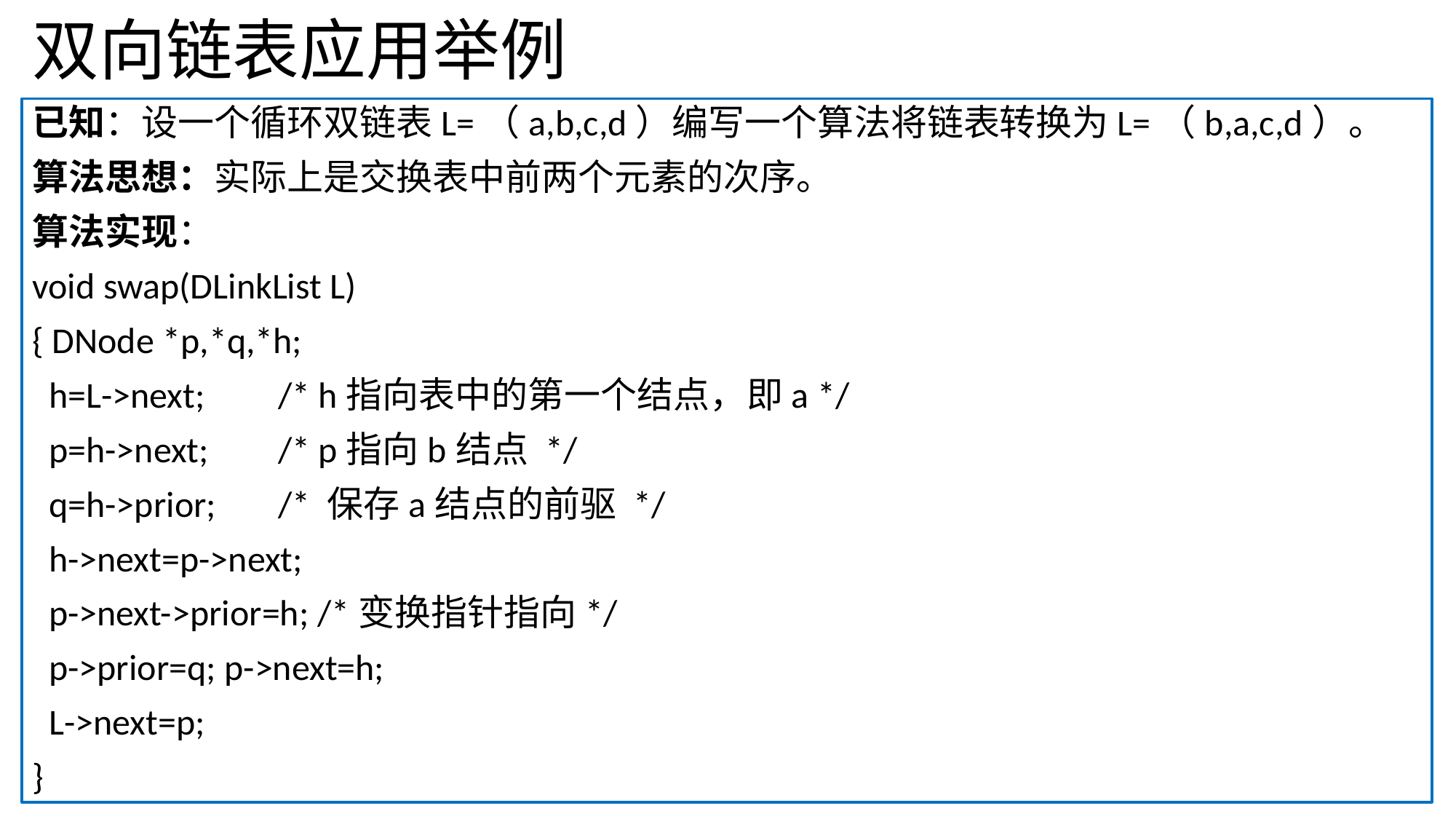

# 双向链表应用举例
已知：设一个循环双链表L=（a,b,c,d）编写一个算法将链表转换为L=（b,a,c,d）。
算法思想：实际上是交换表中前两个元素的次序。
算法实现：
void swap(DLinkList L)
{ DNode *p,*q,*h;
  h=L->next;   	/* h指向表中的第一个结点，即a */
  p=h->next;   	/* p指向b结点 */
  q=h->prior;   	/* 保存a结点的前驱 */
  h->next=p->next;
  p->next->prior=h; /*变换指针指向*/
  p->prior=q; p->next=h;
  L->next=p;
}

60